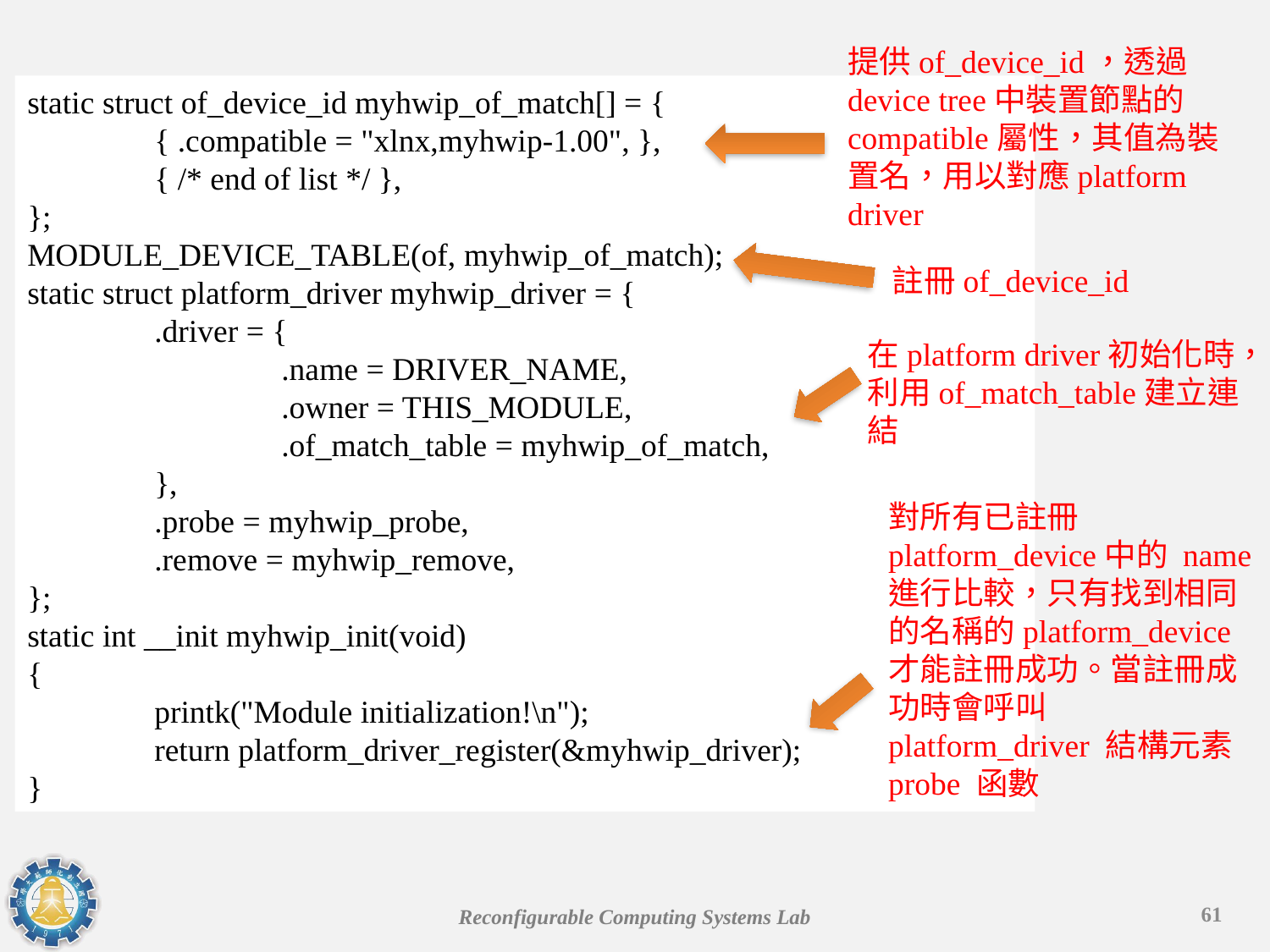

提供of_device_id，透過device tree中裝置節點的compatible屬性，其值為裝置名，用以對應platform driver
static struct of_device_id myhwip_of_match[] = {
	{ .compatible = "xlnx,myhwip-1.00", },
	{ /* end of list */ },
};
MODULE_DEVICE_TABLE(of, myhwip_of_match);
static struct platform_driver myhwip_driver = {
	.driver = {
		.name = DRIVER_NAME,
		.owner = THIS_MODULE,
		.of_match_table = myhwip_of_match,
	},
	.probe = myhwip_probe,
	.remove = myhwip_remove,
};
static int __init myhwip_init(void)
{
	printk("Module initialization!\n");
	return platform_driver_register(&myhwip_driver);
}

註冊of_device_id
在platform driver初始化時，利用of_match_table建立連結

對所有已註冊 platform_device中的 name進行比較，只有找到相同的名稱的platform_device才能註冊成功。當註冊成功時會呼叫 platform_driver 結構元素 probe 函數

61